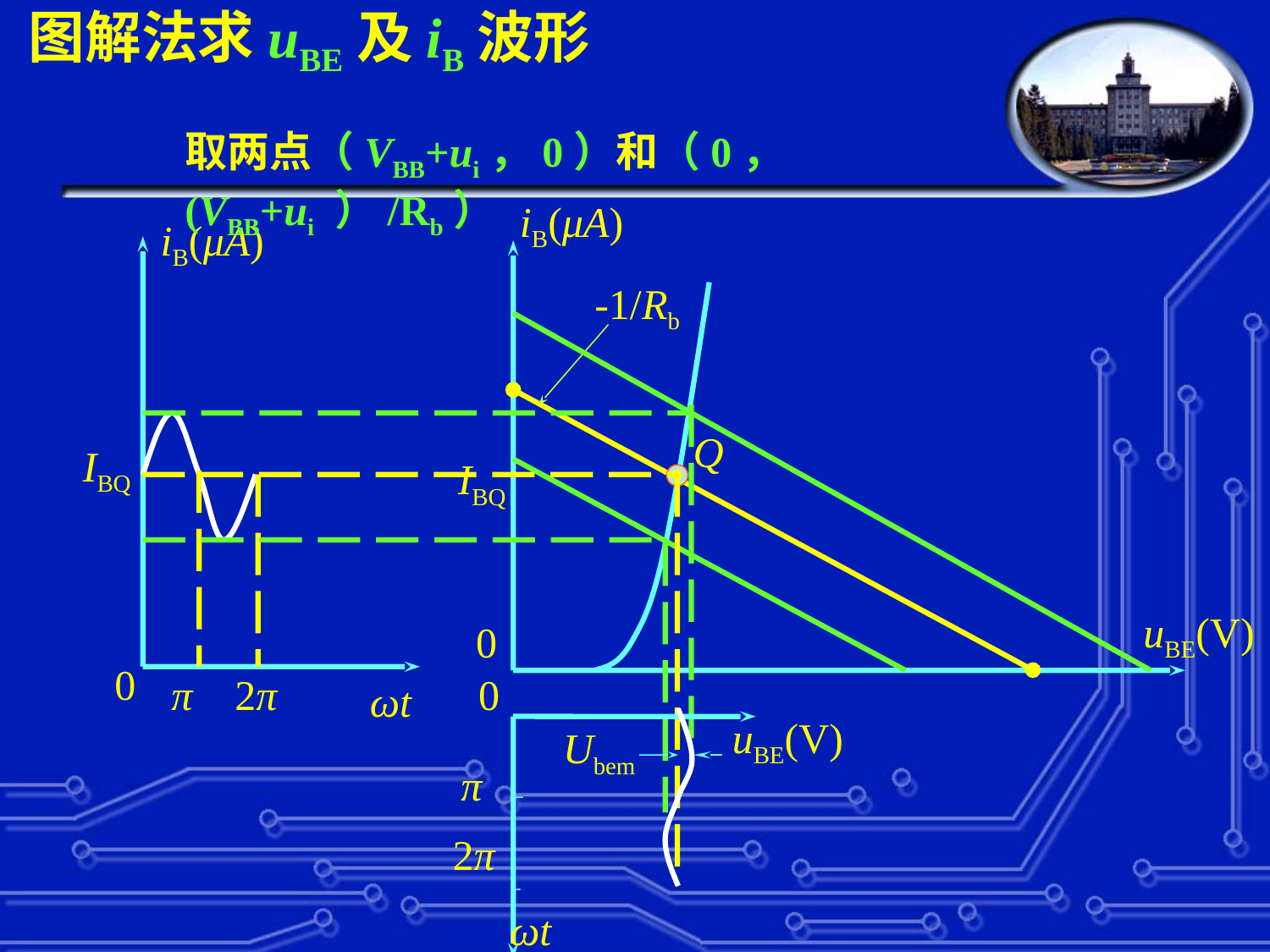

图解法求uBE及iB波形
取两点（VBB+ui，0）和（0，(VBB+ui ）/Rb）
iB(μA)
iB(μA)

-1/Rb

Q
IBQ
IBQ

uBE(V)
0
0
0
π
2π

ωt

uBE(V)
Ubem

π

2π

ωt